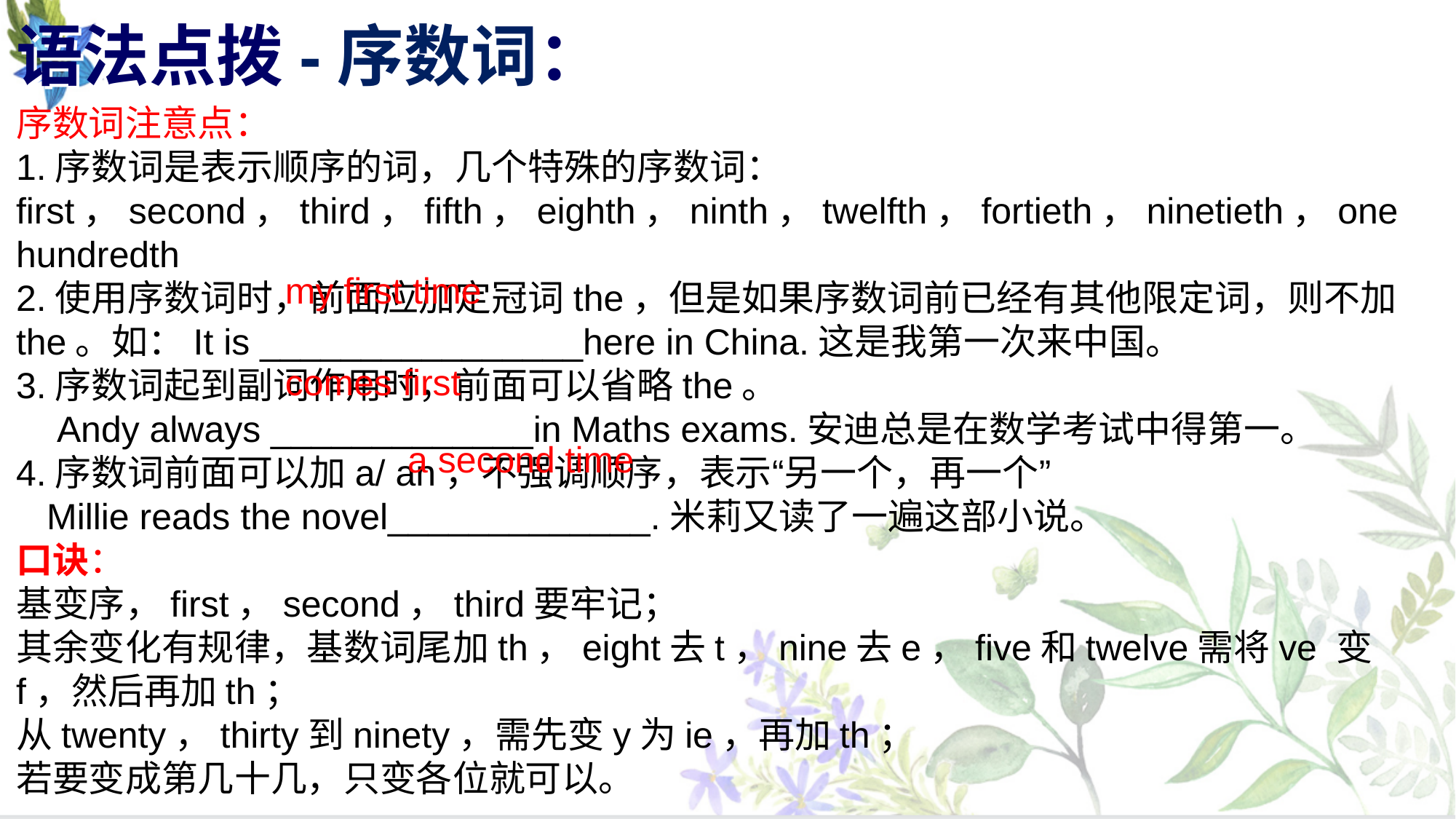

# 语法点拨-序数词：
序数词注意点：
1.序数词是表示顺序的词，几个特殊的序数词：first，second，third，fifth，eighth，ninth，twelfth，fortieth，ninetieth，one hundredth
2.使用序数词时，前面应加定冠词the，但是如果序数词前已经有其他限定词，则不加the。如：It is ________________here in China.这是我第一次来中国。
3.序数词起到副词作用时，前面可以省略the。
    Andy always _____________in Maths exams.安迪总是在数学考试中得第一。
4.序数词前面可以加a/ an，不强调顺序，表示“另一个，再一个”
   Millie reads the novel_____________.米莉又读了一遍这部小说。
口诀：
基变序，first，second，third要牢记；
其余变化有规律，基数词尾加th，eight去t，nine去e，five和twelve需将ve 变f，然后再加th；
从twenty，thirty到ninety，需先变y为ie，再加th；
若要变成第几十几，只变各位就可以。
my first time
comes first
a second time